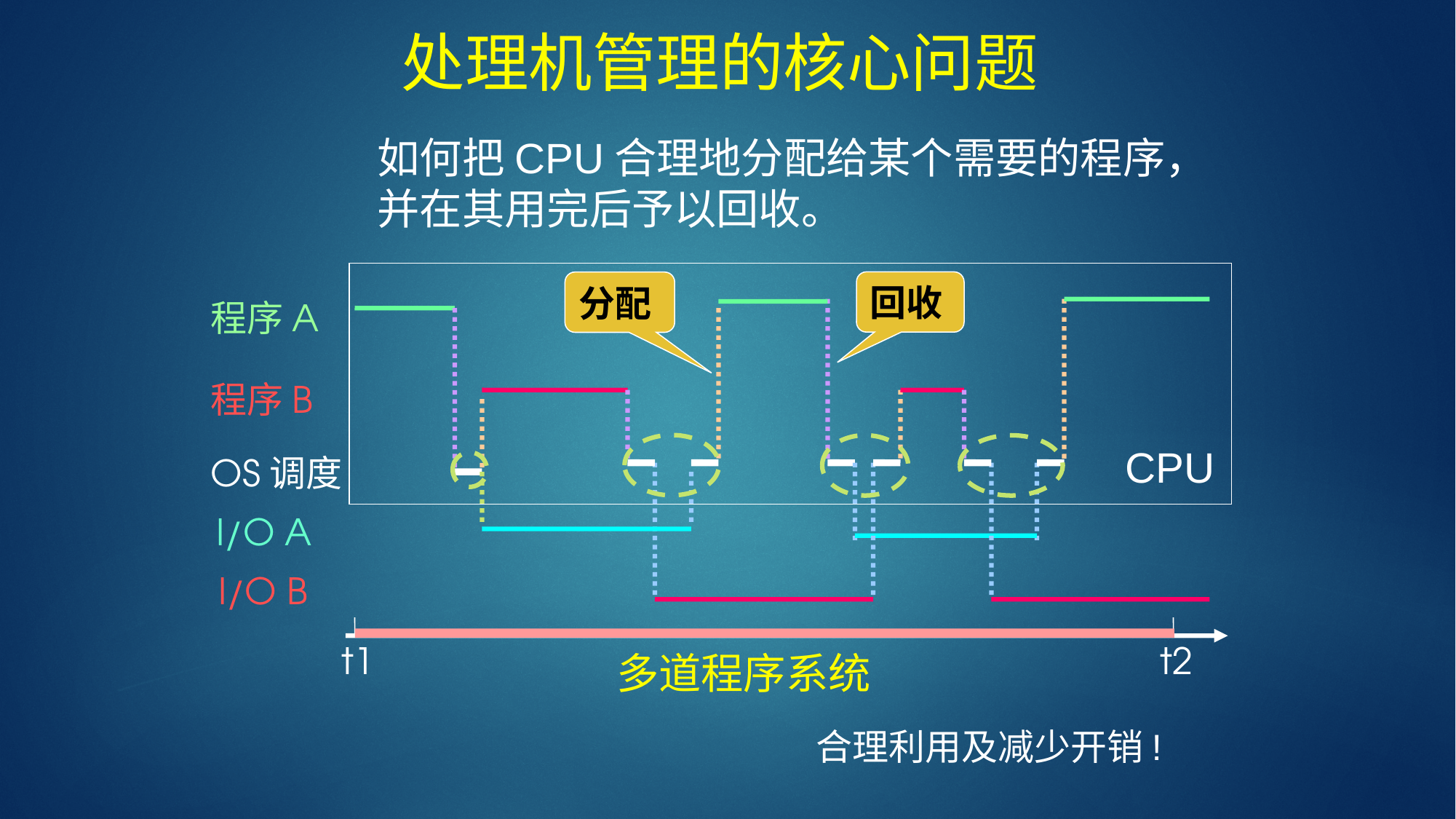

# 处理机管理的核心问题
如何把CPU合理地分配给某个需要的程序，并在其用完后予以回收。

回收
分配
程序A

程序B

CPU
OS调度

I/O A

I/O B

t1

t2

多道程序系统
合理利用及减少开销!